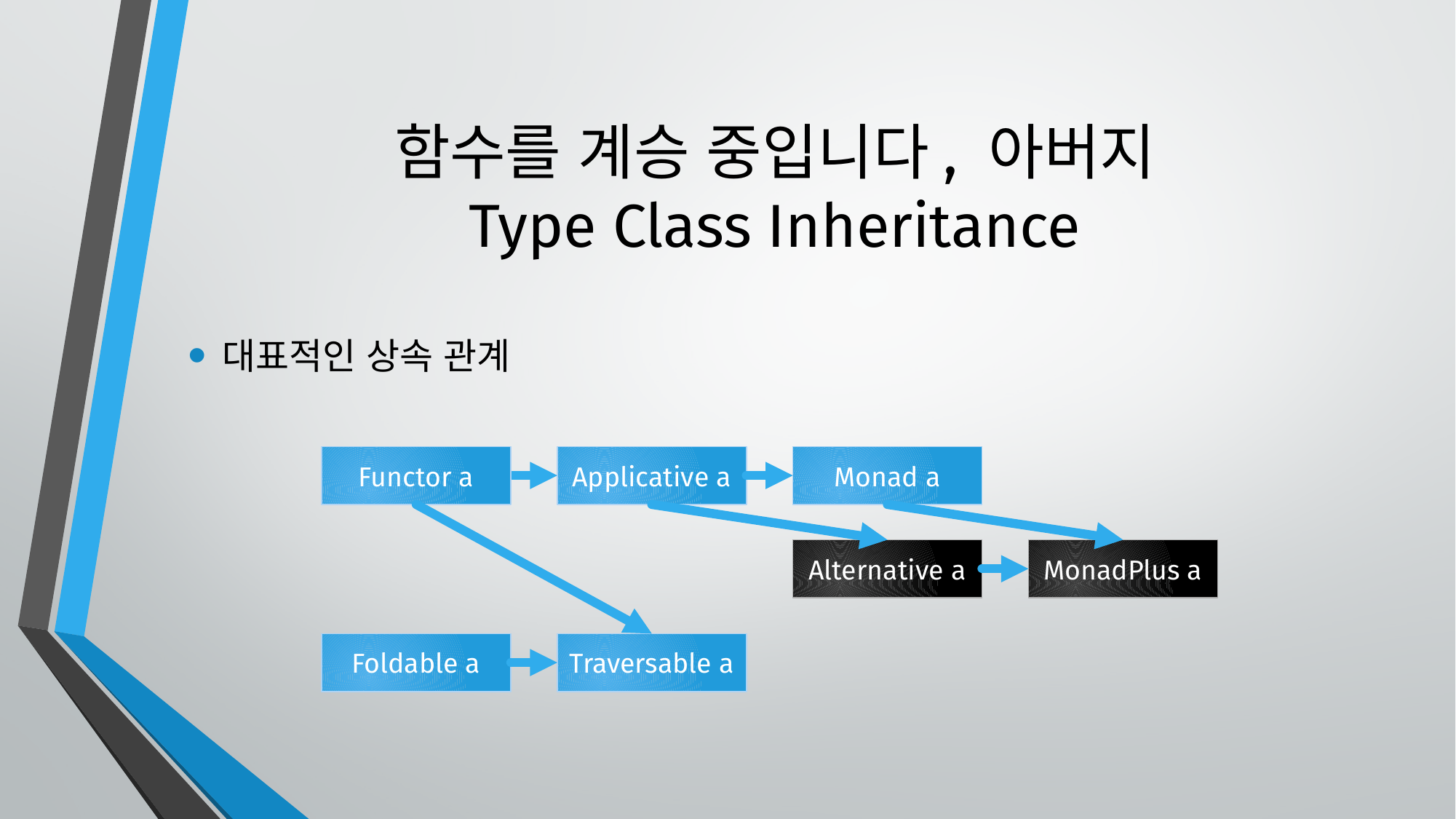

# 함수를 계승 중입니다, 아버지 Type Class Inheritance
대표적인 상속 관계

Functor a
Applicative a
Monad a
Alternative a
MonadPlus a
Foldable a
Traversable a